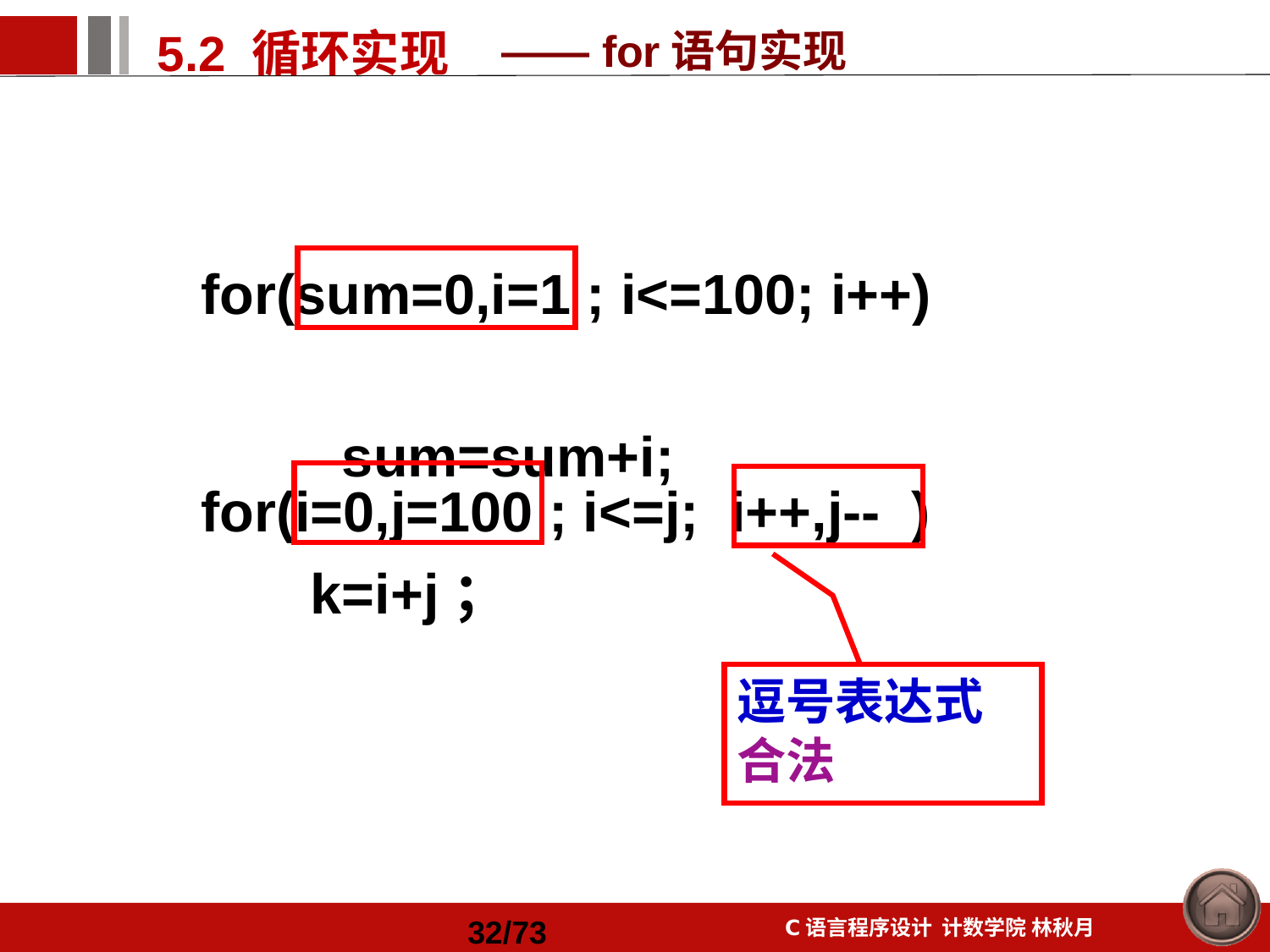

—— for语句实现
for(sum=0,i=1 ; i<=100; i++)
         sum=sum+i;

for(i=0,j=100 ; i<=j;  i++,j--  )
       k=i+j；

逗号表达式
合法